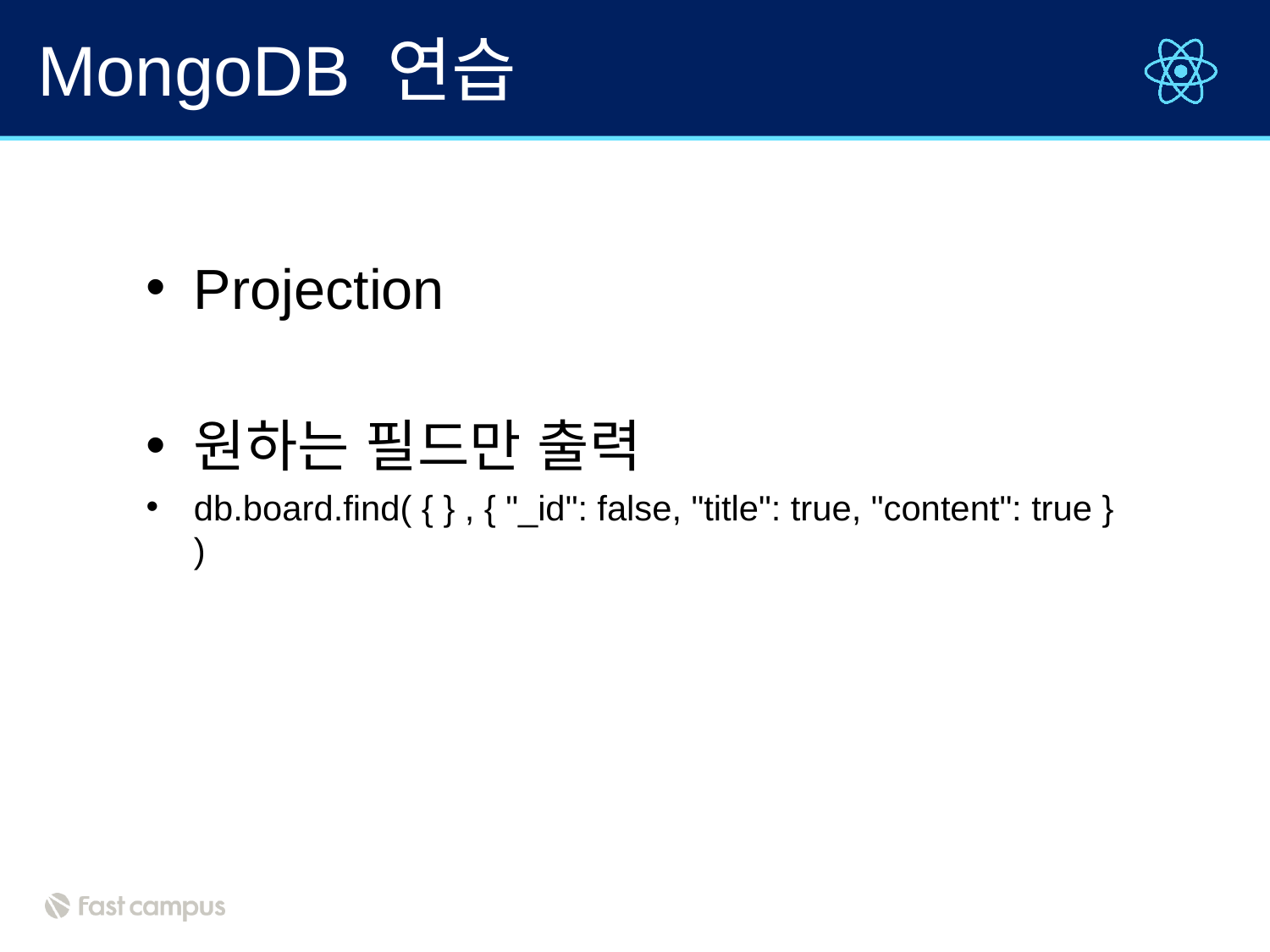

# MongoDB 연습
Projection

원하는 필드만 출력
db.board.find( { } , { "_id": false, "title": true, "content": true } )